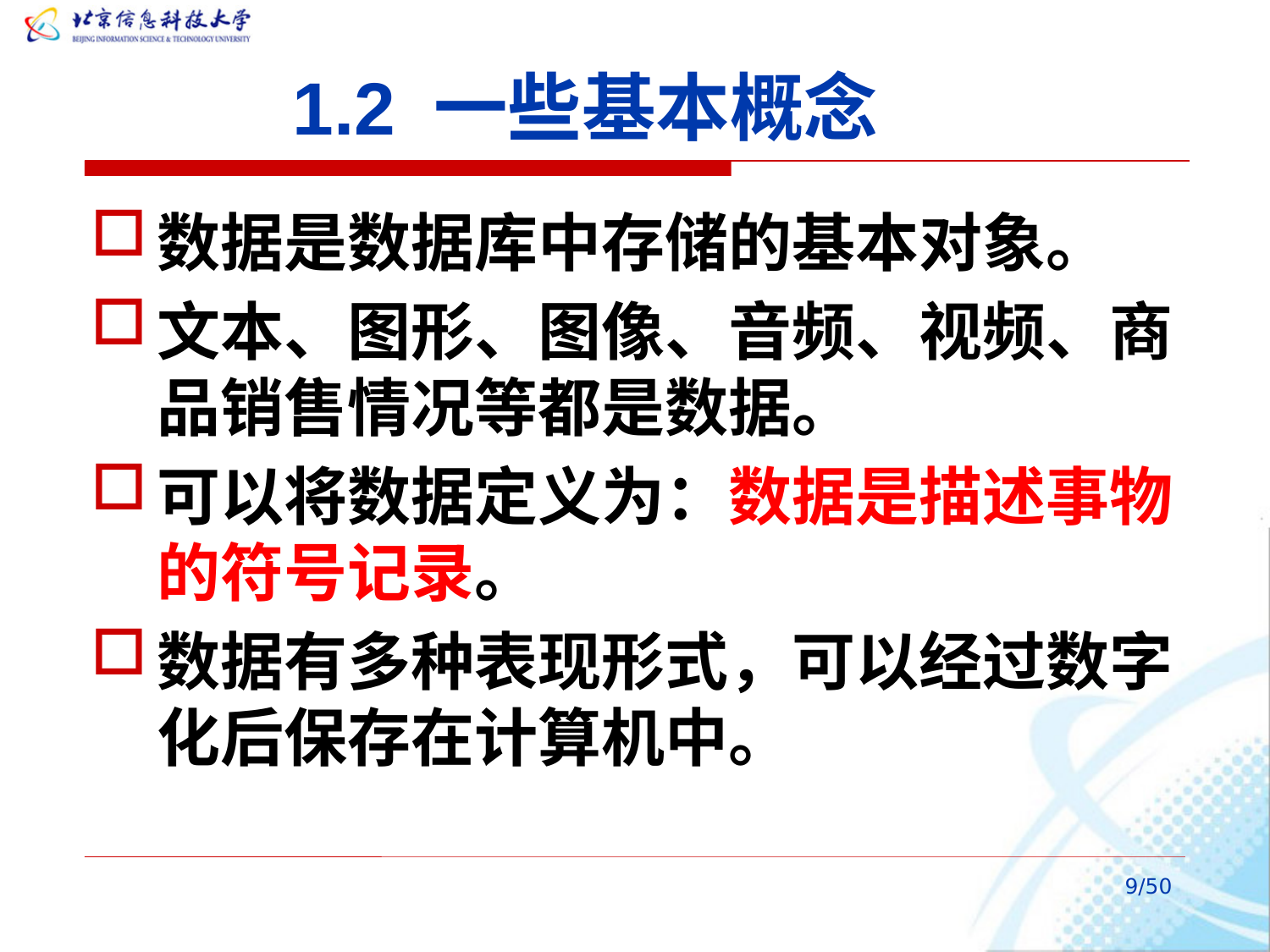

# 1.2 一些基本概念
数据是数据库中存储的基本对象。
文本、图形、图像、音频、视频、商品销售情况等都是数据。
可以将数据定义为：数据是描述事物的符号记录。
数据有多种表现形式，可以经过数字化后保存在计算机中。

9/50